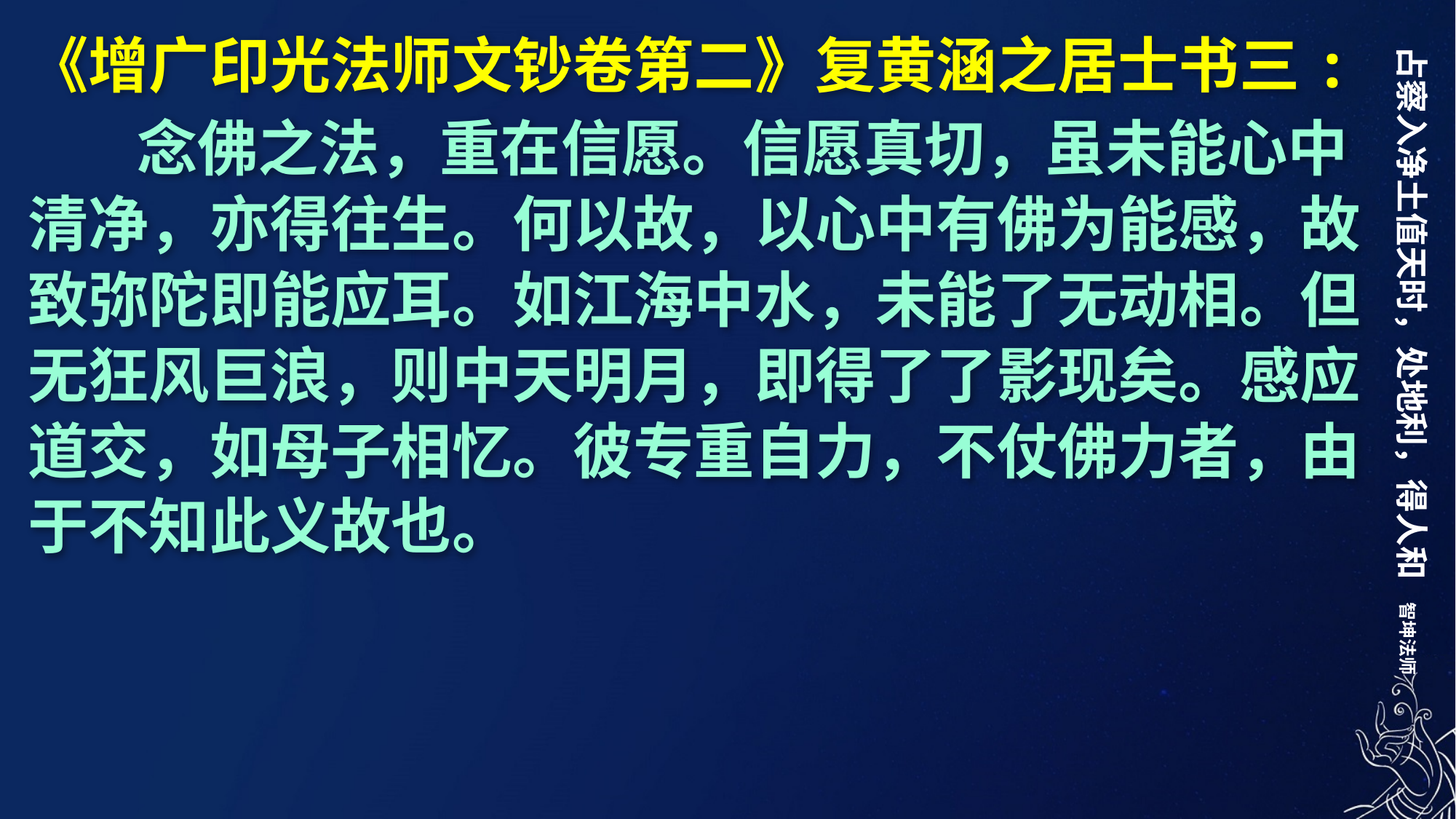

《增广印光法师文钞卷第二》复黄涵之居士书三:
	念佛之法，重在信愿。信愿真切，虽未能心中清净，亦得往生。何以故，以心中有佛为能感，故致弥陀即能应耳。如江海中水，未能了无动相。但无狂风巨浪，则中天明月，即得了了影现矣。感应道交，如母子相忆。彼专重自力，不仗佛力者，由于不知此义故也。